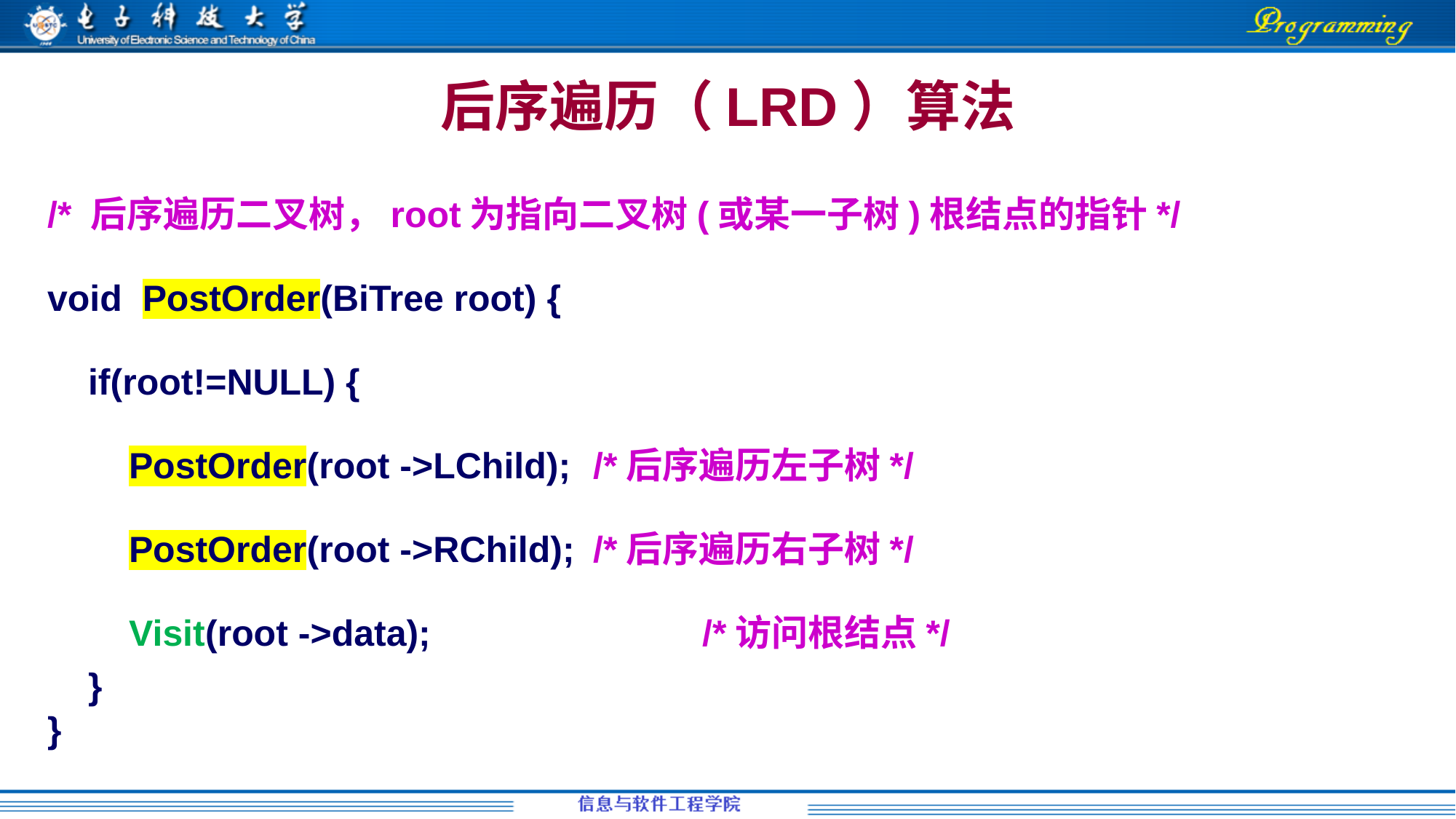

# 后序遍历（LRD）算法
/* 后序遍历二叉树，root为指向二叉树(或某一子树)根结点的指针*/
void  PostOrder(BiTree root) {
    if(root!=NULL) {
        PostOrder(root ->LChild); 	/*后序遍历左子树*/
        PostOrder(root ->RChild);	/*后序遍历右子树*/
        Visit(root ->data);			/*访问根结点*/
    }
}